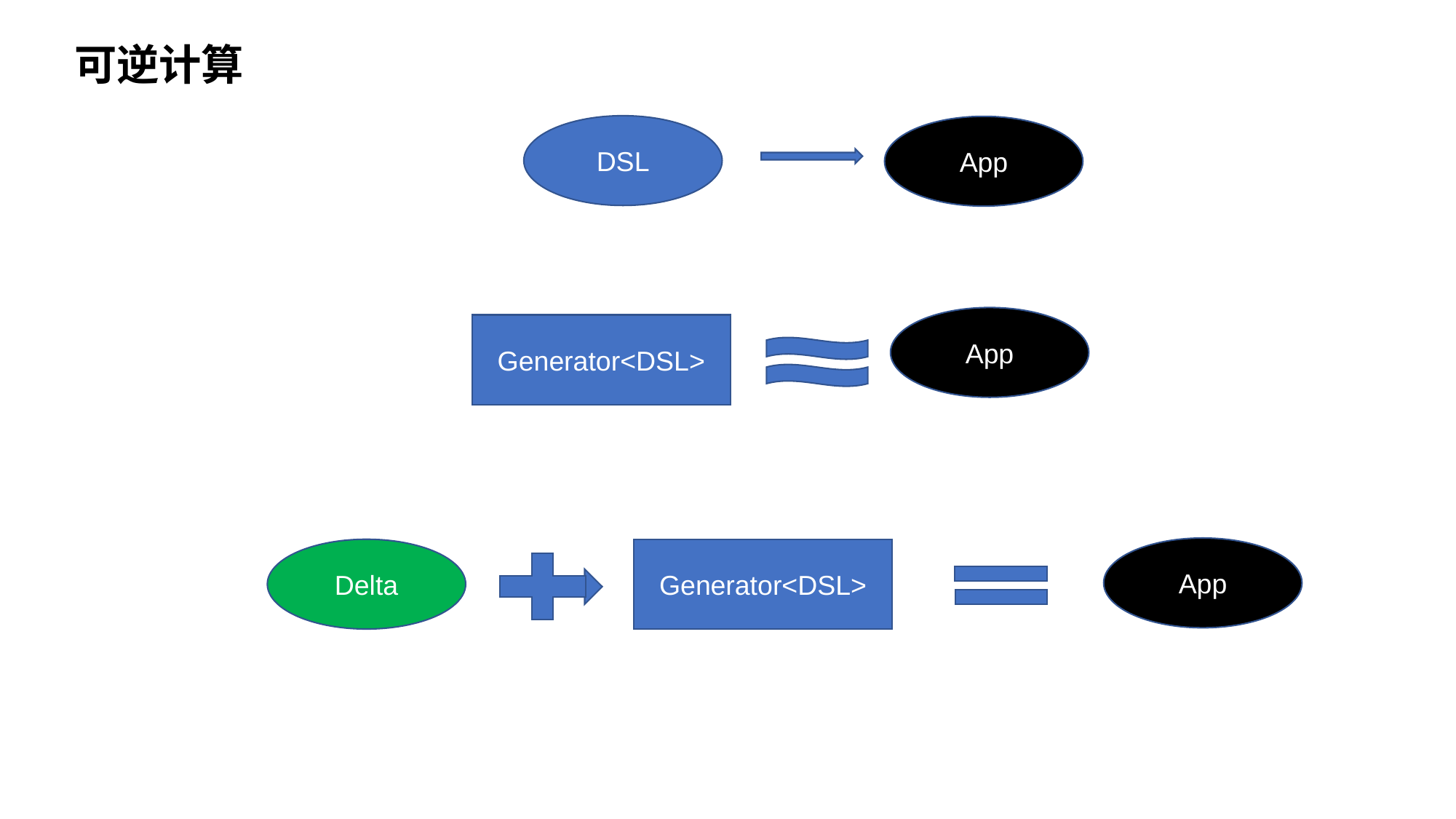

可逆计算
DSL
App

App
Generator<DSL>

App
Delta
Generator<DSL>